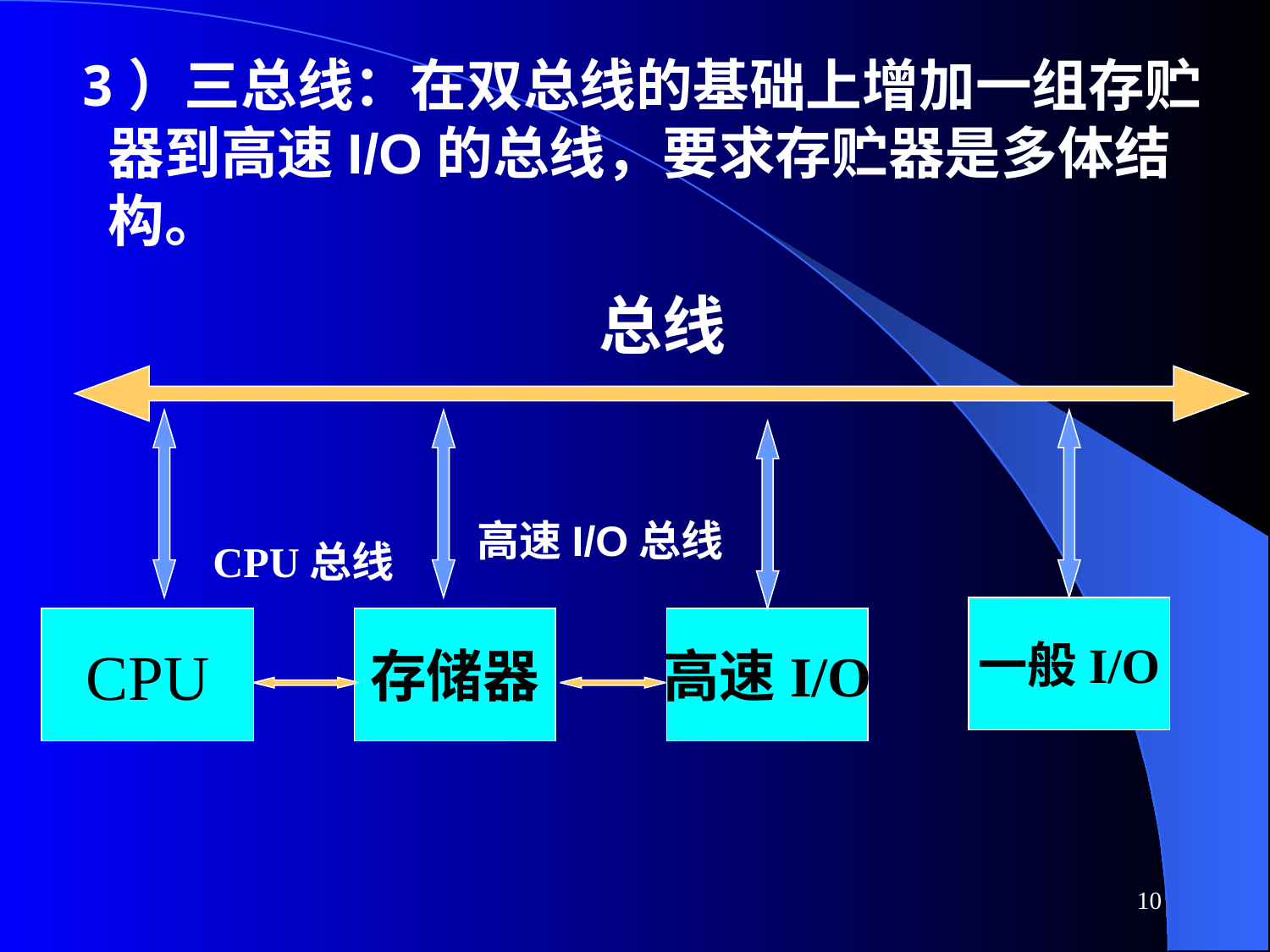

# 3）三总线：在双总线的基础上增加一组存贮器到高速I/O的总线，要求存贮器是多体结构。
总线

高速I/O总线
CPU总线
一般I/O
CPU
存储器
高速I/O

10